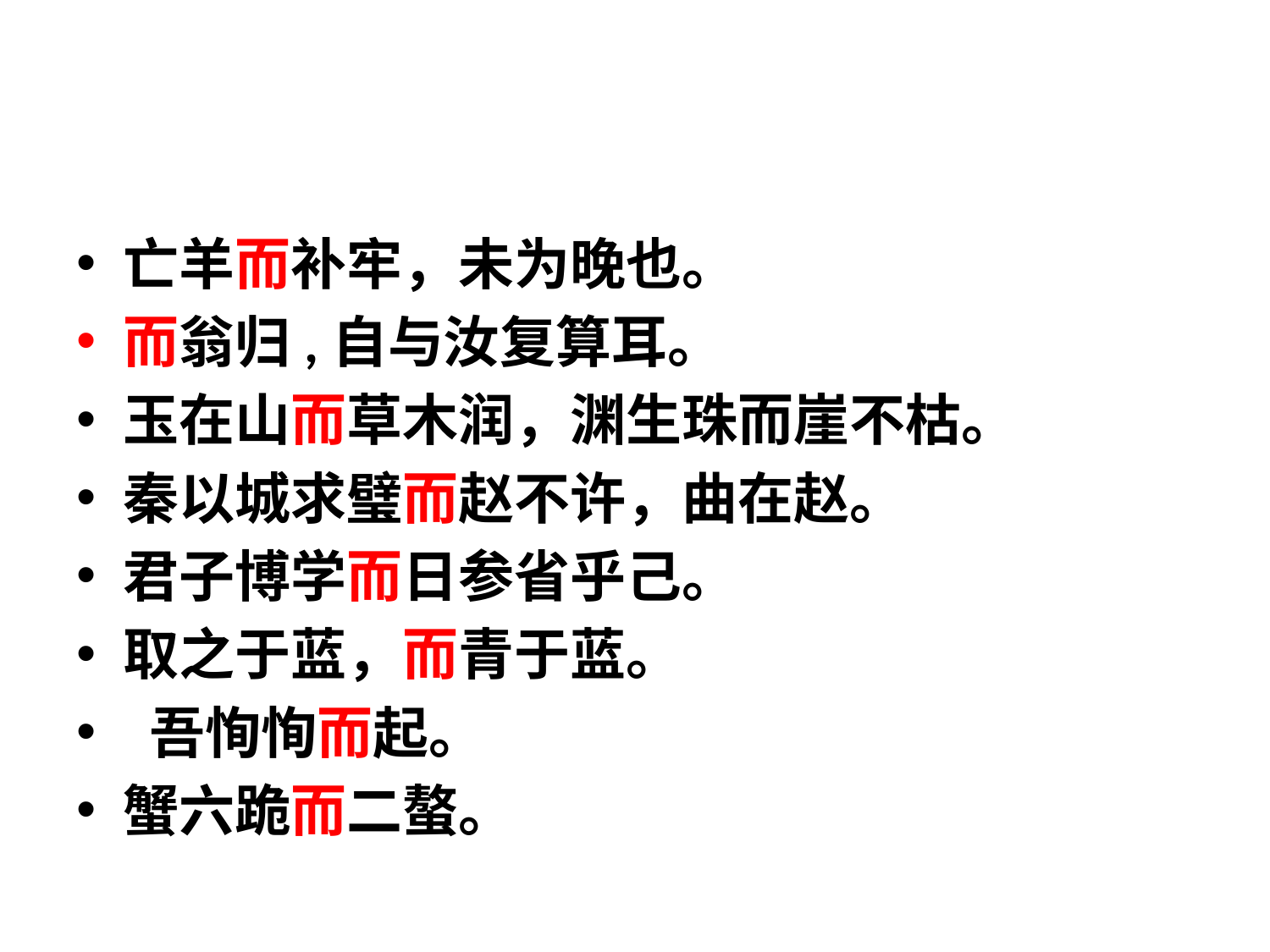

#
亡羊而补牢，未为晚也。
而翁归,自与汝复算耳。
玉在山而草木润，渊生珠而崖不枯。
秦以城求璧而赵不许，曲在赵。
君子博学而日参省乎己。
取之于蓝，而青于蓝。
 吾恂恂而起。
蟹六跪而二螯。